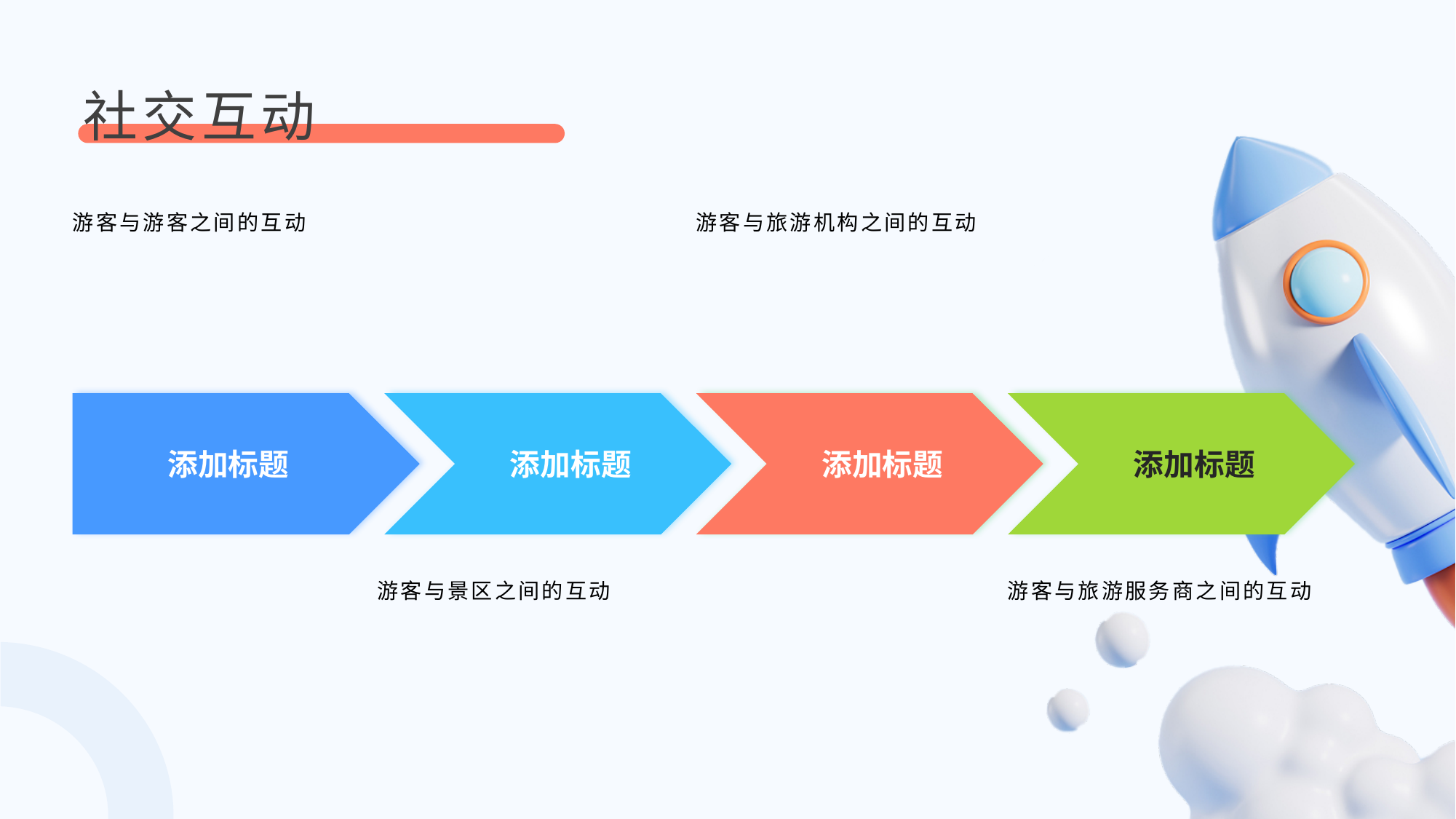

社交互动
游客与游客之间的互动
游客与旅游机构之间的互动
添加标题
添加标题
添加标题
添加标题
游客与景区之间的互动
游客与旅游服务商之间的互动